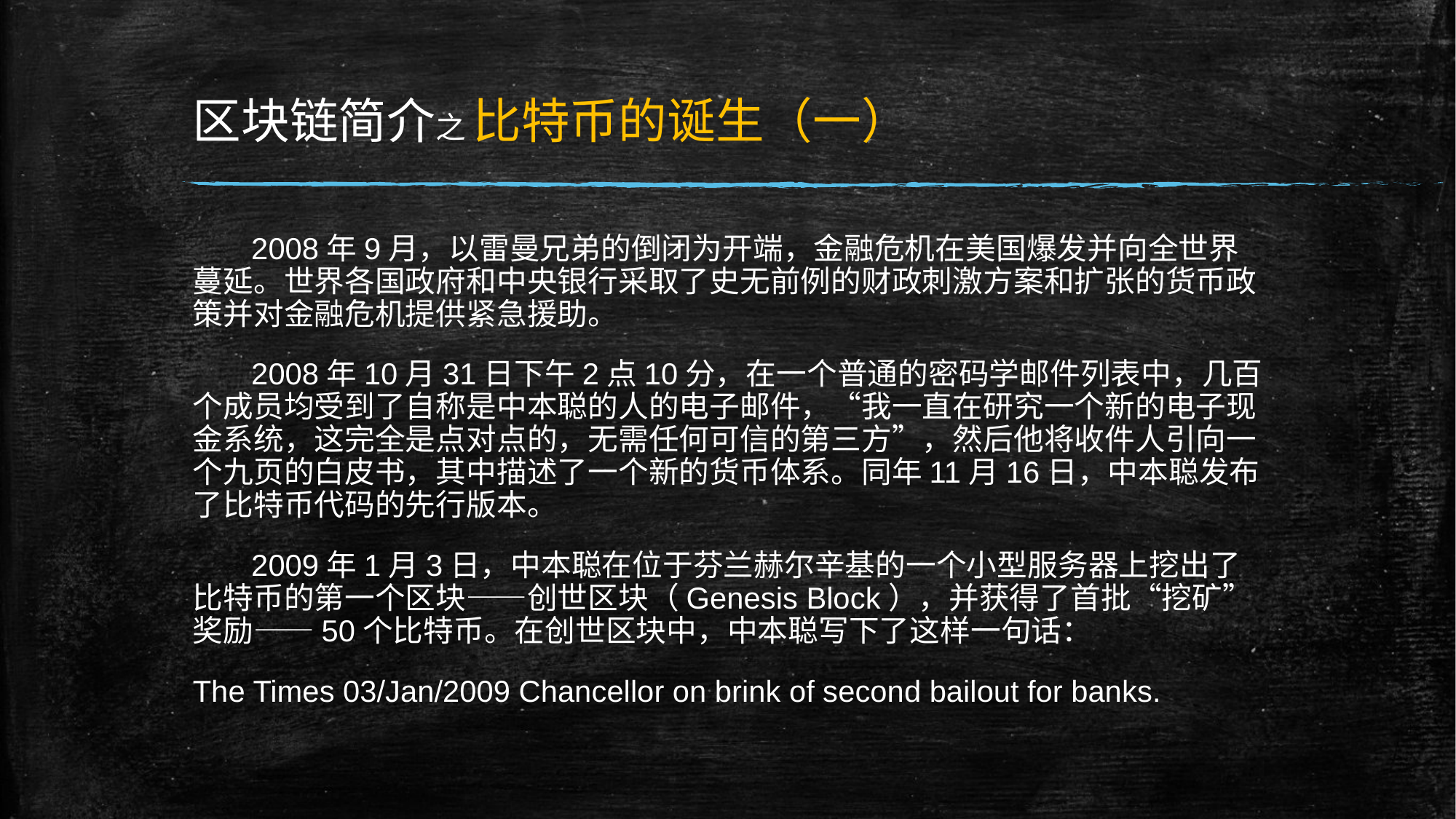

# 区块链简介之 比特币的诞生（一）
       2008年9月，以雷曼兄弟的倒闭为开端，金融危机在美国爆发并向全世界蔓延。世界各国政府和中央银行采取了史无前例的财政刺激方案和扩张的货币政策并对金融危机提供紧急援助。
       2008年10月31日下午2点10分，在一个普通的密码学邮件列表中，几百个成员均受到了自称是中本聪的人的电子邮件，“我一直在研究一个新的电子现金系统，这完全是点对点的，无需任何可信的第三方”，然后他将收件人引向一个九页的白皮书，其中描述了一个新的货币体系。同年11月16日，中本聪发布了比特币代码的先行版本。
       2009年1月3日，中本聪在位于芬兰赫尔辛基的一个小型服务器上挖出了比特币的第一个区块——创世区块（Genesis Block），并获得了首批“挖矿”奖励——50个比特币。在创世区块中，中本聪写下了这样一句话：
The Times 03/Jan/2009 Chancellor on brink of second bailout for banks.